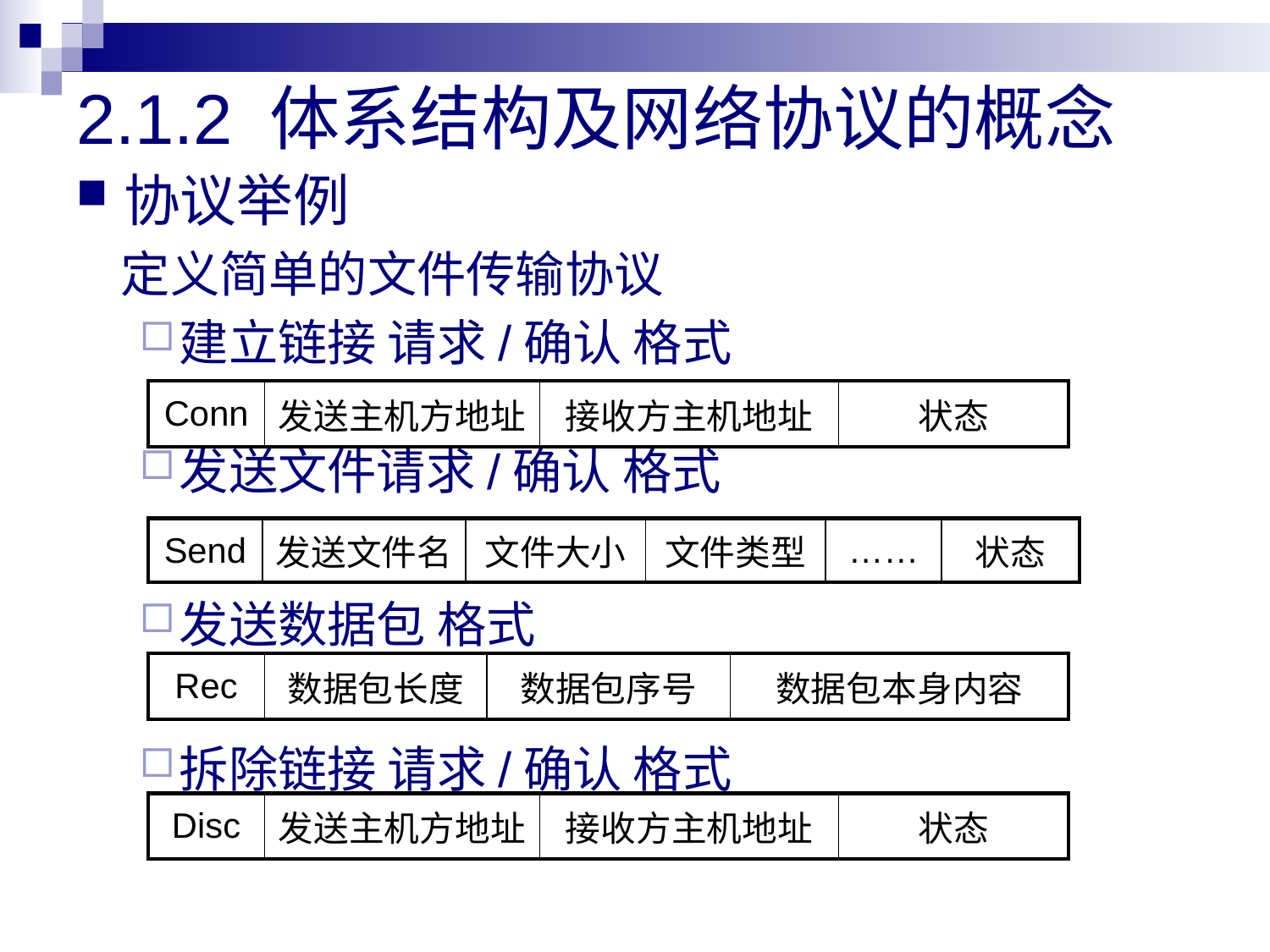

# 2.1.2 体系结构及网络协议的概念
协议举例
   定义简单的文件传输协议
建立链接 请求/确认 格式

发送文件请求/确认 格式

发送数据包 格式

拆除链接 请求/确认 格式
| Conn | 发送主机方地址 | 接收方主机地址 | 状态 |
| --- | --- | --- | --- |
| Send | 发送文件名 | 文件大小 | 文件类型 | …… | 状态 |
| --- | --- | --- | --- | --- | --- |
| Rec | 数据包长度 | 数据包序号 | 数据包本身内容 |
| --- | --- | --- | --- |
| Disc | 发送主机方地址 | 接收方主机地址 | 状态 |
| --- | --- | --- | --- |